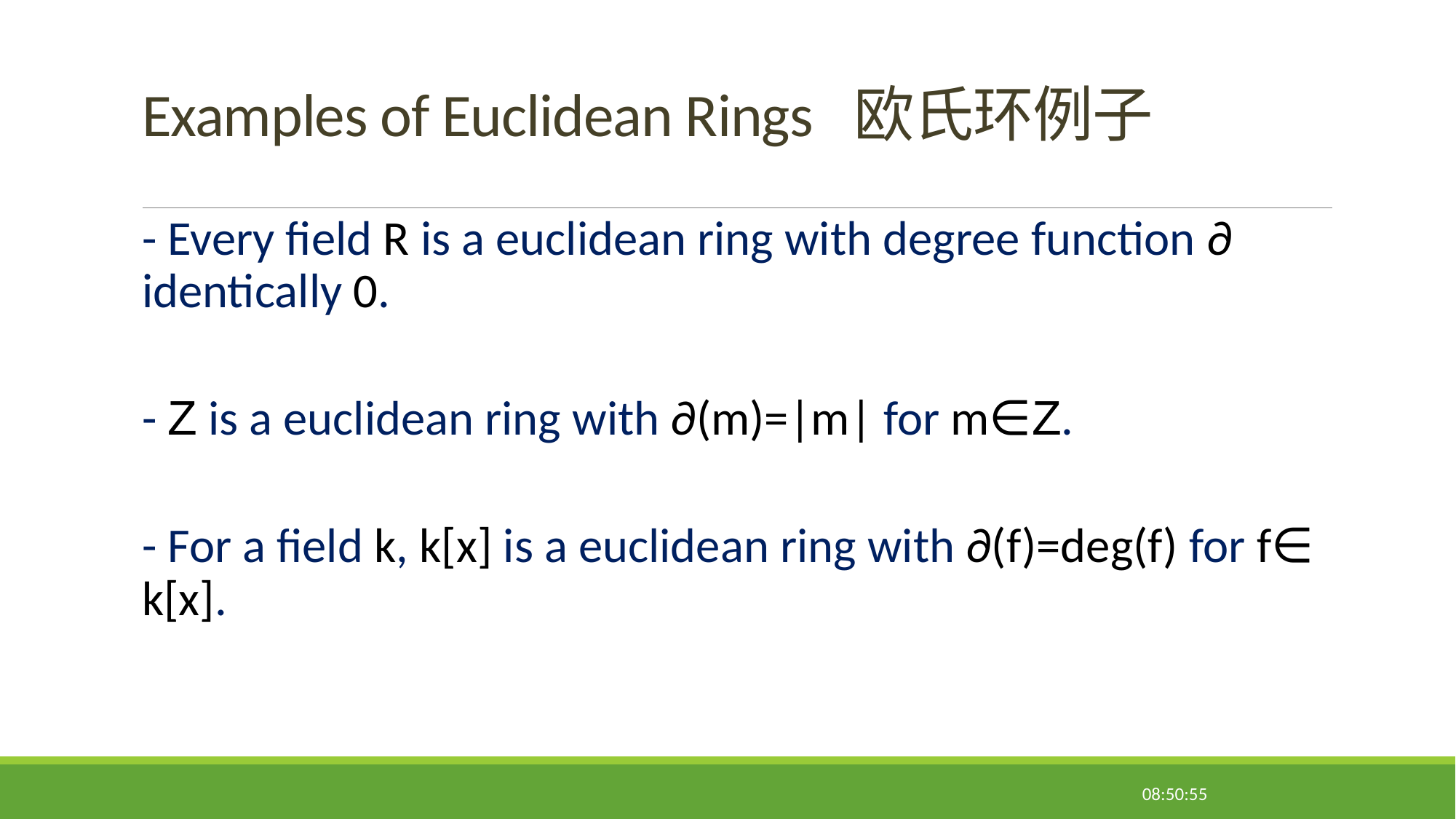

# Examples of Euclidean Rings  欧氏环例子
- Every field R is a euclidean ring with degree function ∂ identically 0.

- Z is a euclidean ring with ∂(m)=|m| for m∈Z.

- For a field k, k[x] is a euclidean ring with ∂(f)=deg(f) for f∈ k[x].

08:50:55